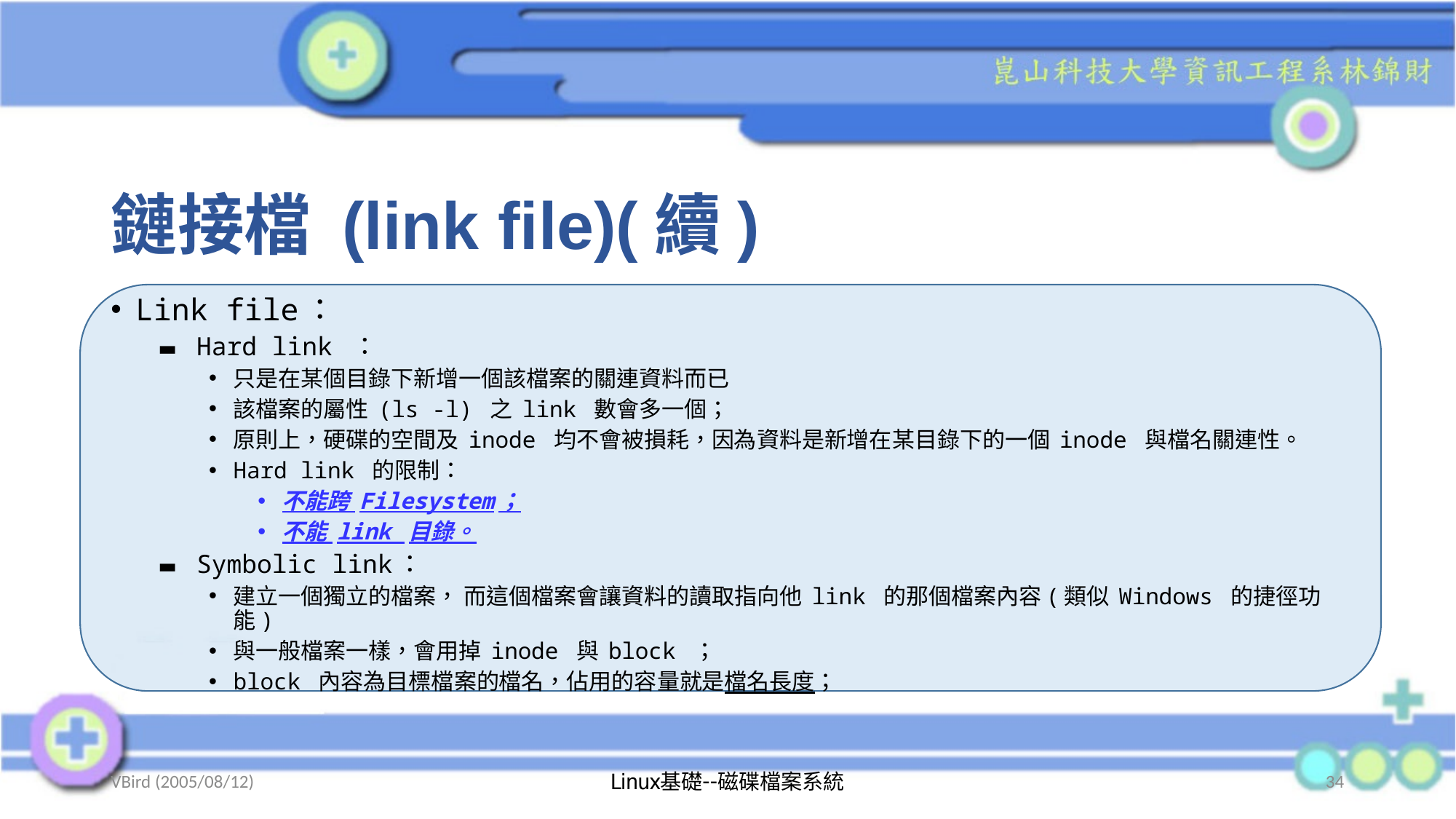

# 鏈接檔 (link file)(續)

Link file：
Hard link ：
只是在某個目錄下新增一個該檔案的關連資料而已
該檔案的屬性 (ls -l) 之 link 數會多一個；
原則上，硬碟的空間及 inode 均不會被損耗，因為資料是新增在某目錄下的一個 inode 與檔名關連性。
Hard link 的限制：
不能跨 Filesystem；
不能 link 目錄。
Symbolic link：
建立一個獨立的檔案， 而這個檔案會讓資料的讀取指向他 link 的那個檔案內容(類似 Windows 的捷徑功能)
與一般檔案一樣，會用掉 inode 與 block ；
block 內容為目標檔案的檔名，佔用的容量就是檔名長度；
VBird (2005/08/12)
Linux基礎--磁碟檔案系統
34